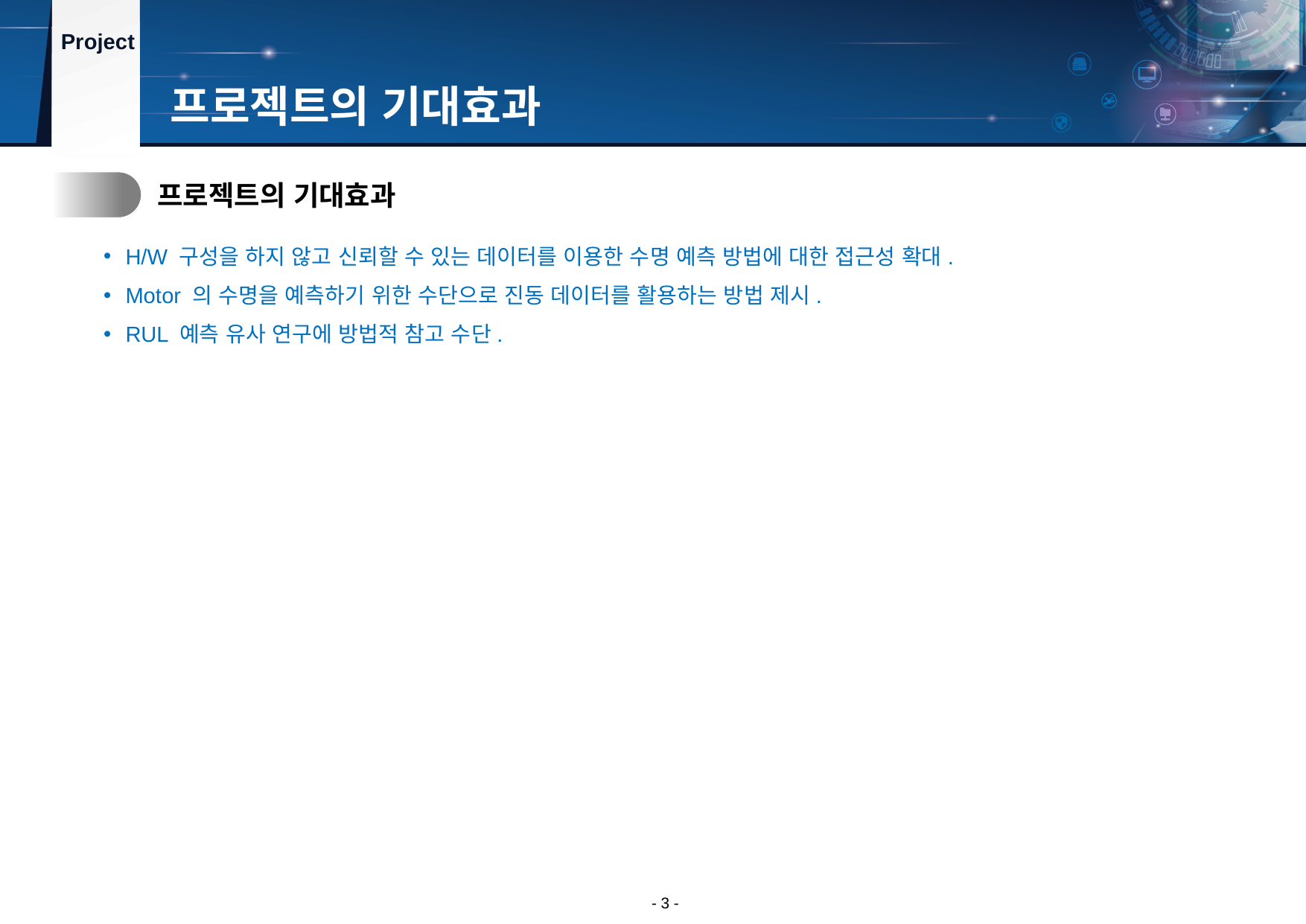

프로젝트의 기대효과

1.
프로젝트의 기대효과
H/W 구성을 하지 않고 신뢰할 수 있는 데이터를 이용한 수명 예측 방법에 대한 접근성 확대.
Motor 의 수명을 예측하기 위한 수단으로 진동 데이터를 활용하는 방법 제시.
RUL 예측 유사 연구에 방법적 참고 수단.
- 3 -